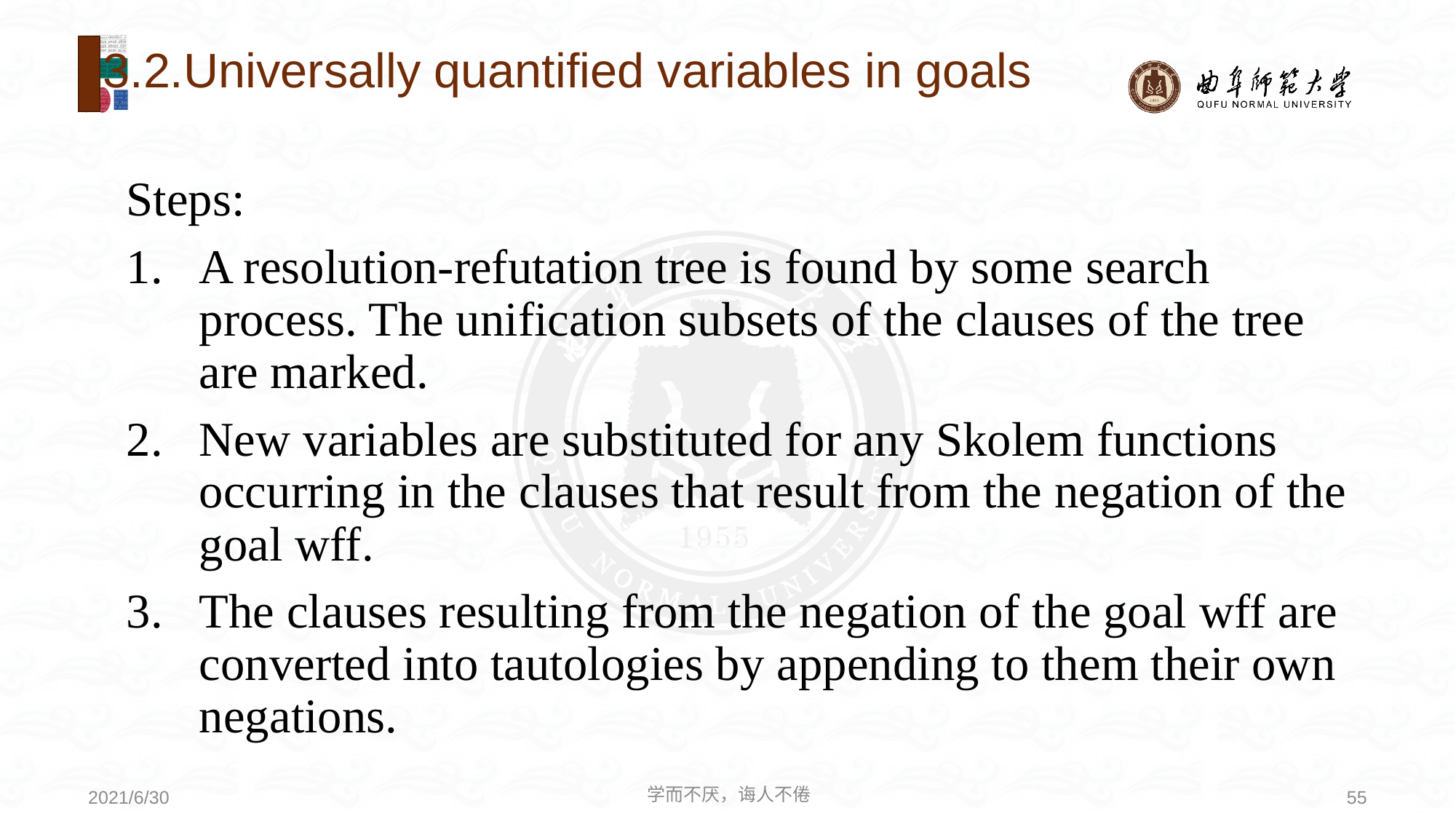

# 3.2.Universally quantified variables in goals
Steps:
A resolution-refutation tree is found by some search process. The unification subsets of the clauses of the tree are marked.
New variables are substituted for any Skolem functions occurring in the clauses that result from the negation of the goal wff.
The clauses resulting from the negation of the goal wff are converted into tautologies by appending to them their own negations.

学而不厌，诲人不倦
55
2021/6/30